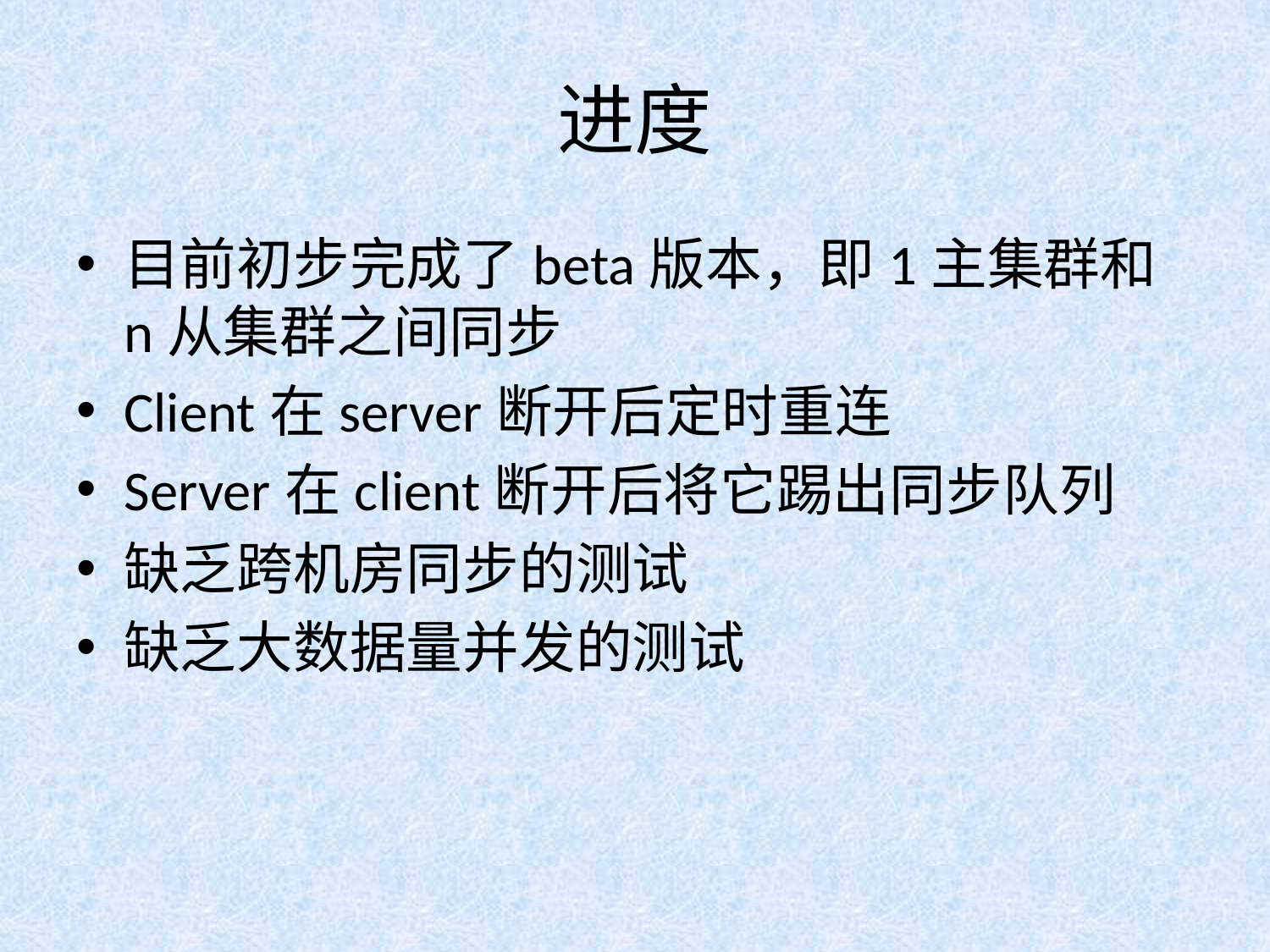

# 进度
目前初步完成了beta版本，即1主集群和n从集群之间同步
Client在server断开后定时重连
Server在client断开后将它踢出同步队列
缺乏跨机房同步的测试
缺乏大数据量并发的测试